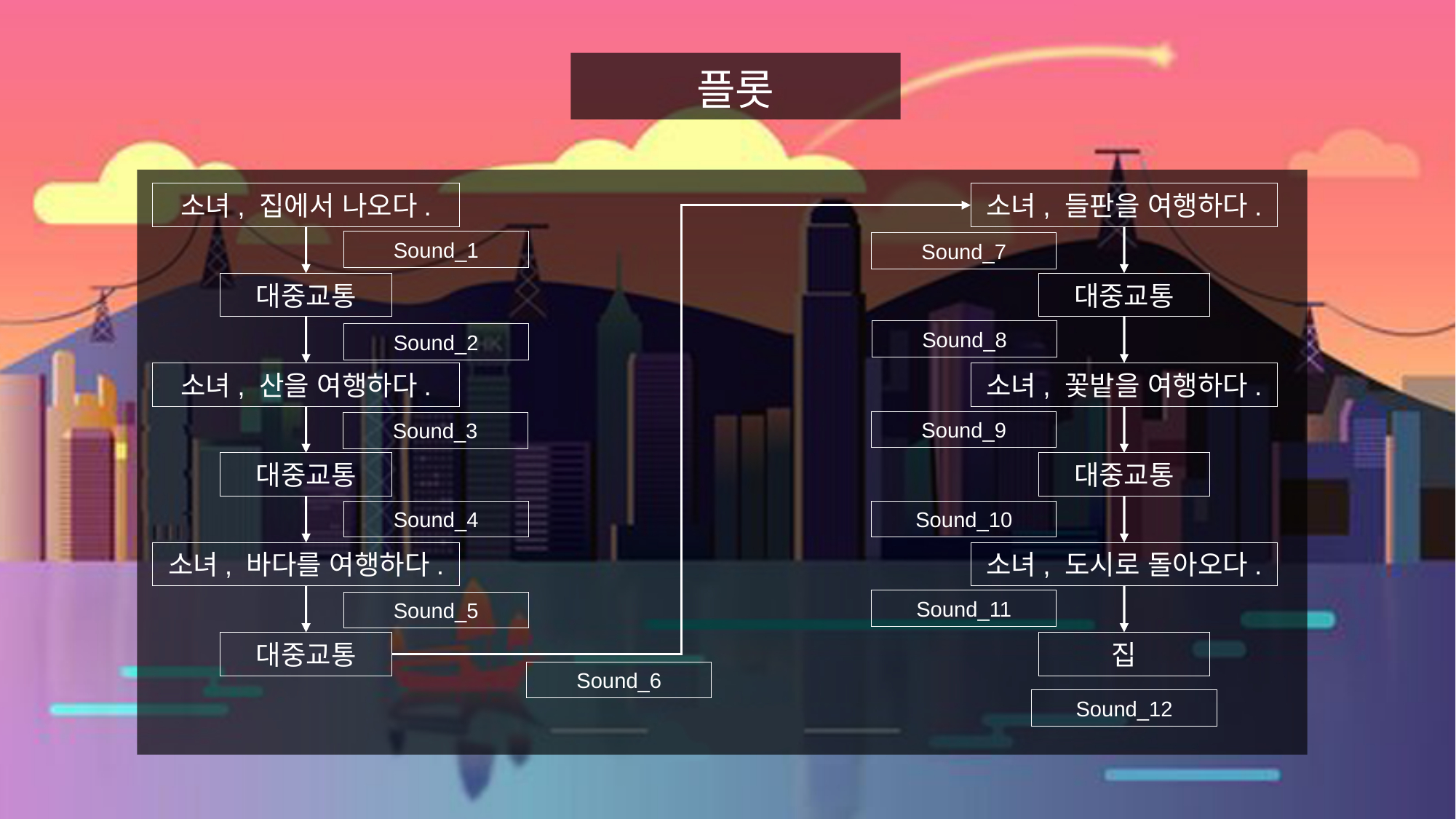

플롯

소녀, 집에서 나오다.
소녀, 들판을 여행하다.
Sound_1
Sound_7
대중교통
대중교통
Sound_8
Sound_2
소녀, 산을 여행하다.
소녀, 꽃밭을 여행하다.
Sound_9
Sound_3
대중교통
대중교통
Sound_4
Sound_10
소녀, 바다를 여행하다.
소녀, 도시로 돌아오다.
Sound_11
Sound_5
대중교통
집
Sound_6
Sound_12